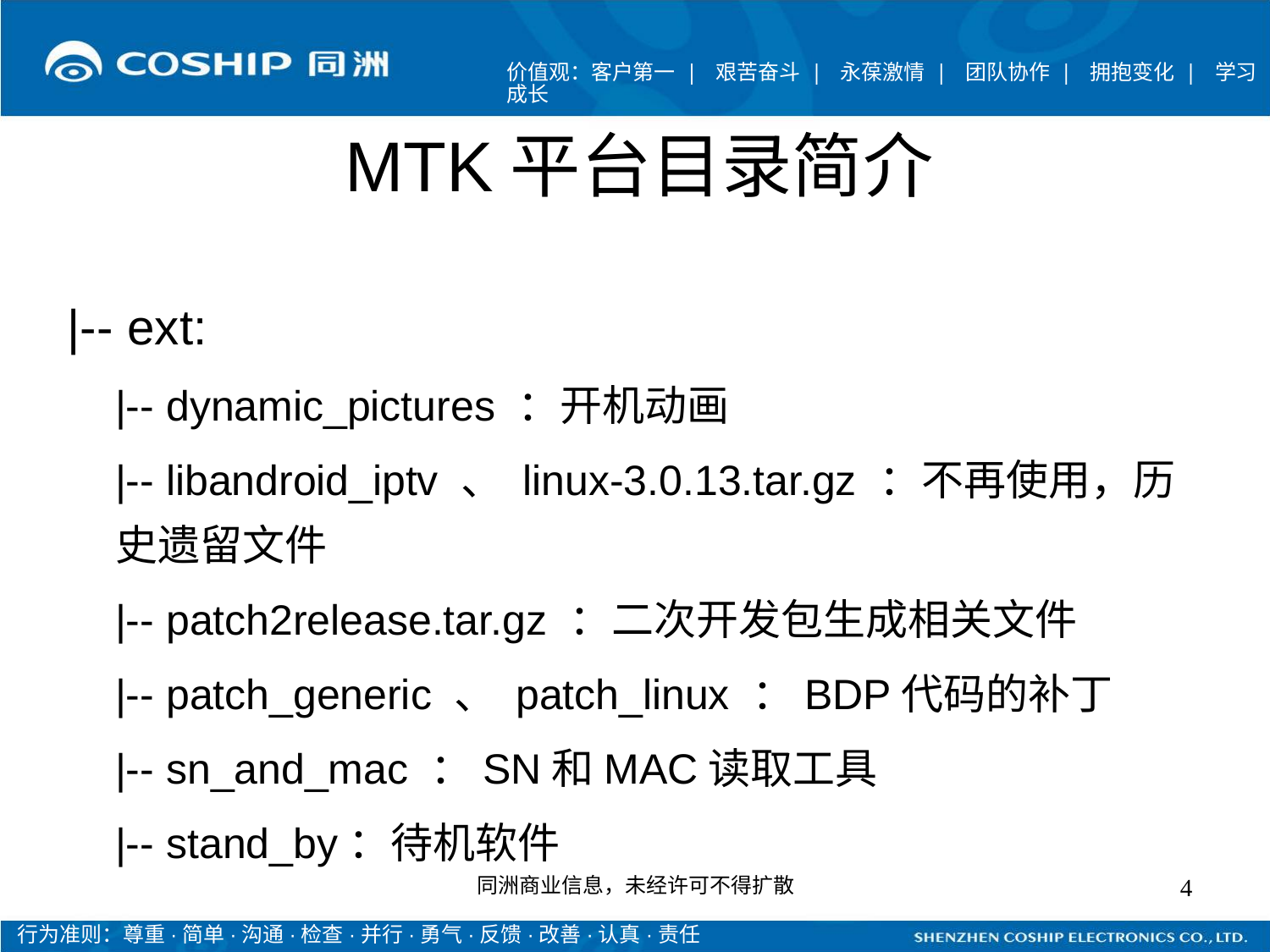

# MTK平台目录简介
|-- ext:
	|-- dynamic_pictures ：开机动画
	|-- libandroid_iptv 、 linux-3.0.13.tar.gz ：不再使用，历史遗留文件
	|-- patch2release.tar.gz ：二次开发包生成相关文件
	|-- patch_generic 、 patch_linux ：BDP代码的补丁
	|-- sn_and_mac ：SN和MAC读取工具
	|-- stand_by：待机软件